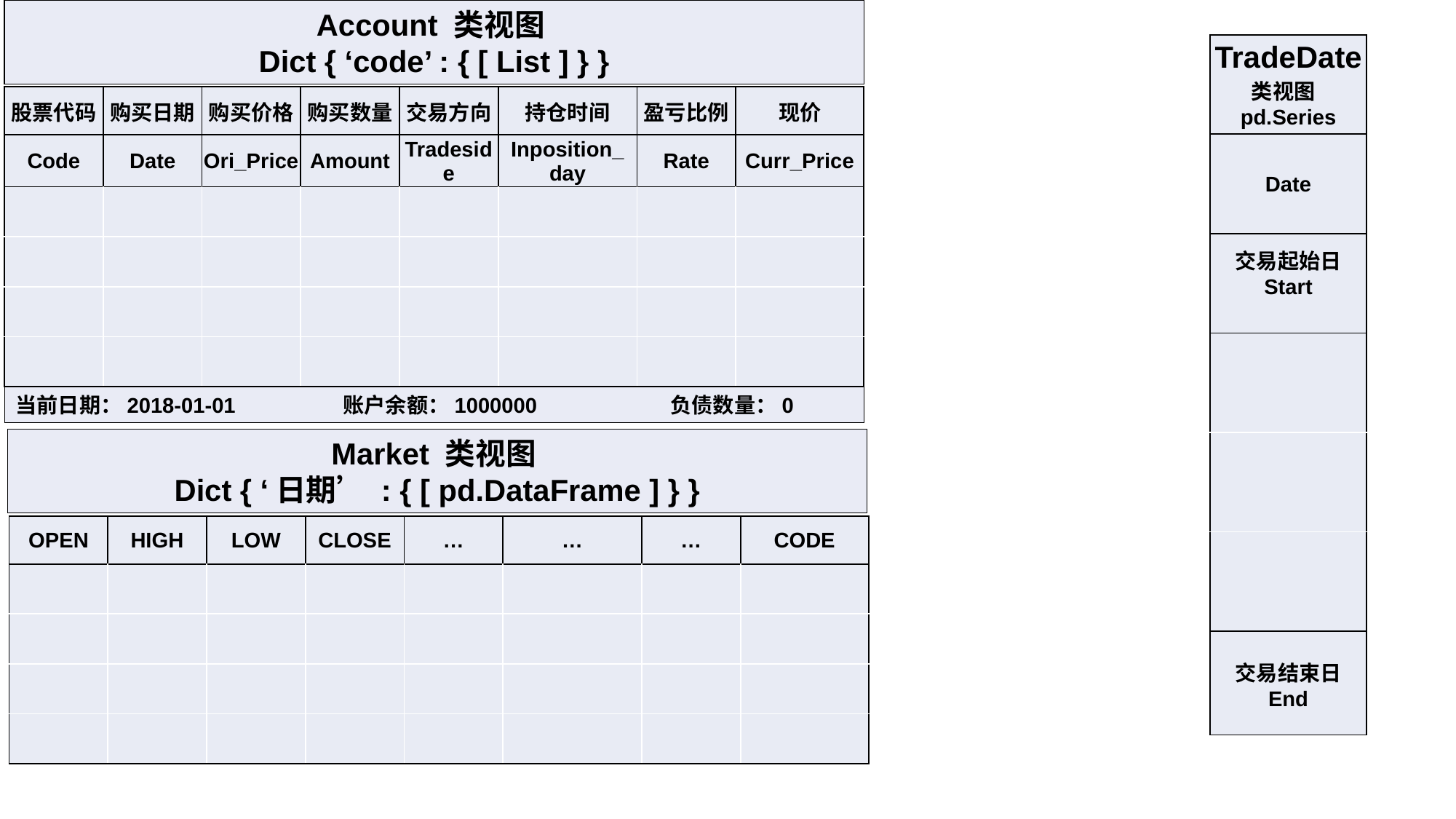

Account 类视图
Dict { ‘code’ : { [ List ] } }
| TradeDate 类视图 pd.Series |
| --- |
| Date |
| 交易起始日 Start |
|  |
|  |
|  |
| 交易结束日 End |
| 股票代码 | 购买日期 | 购买价格 | 购买数量 | 交易方向 | 持仓时间 | 盈亏比例 | 现价 |
| --- | --- | --- | --- | --- | --- | --- | --- |
| Code | Date | Ori\_Price | Amount | Tradeside | Inposition\_ day | Rate | Curr\_Price |
|  |  |  |  |  |  |  |  |
|  |  |  |  |  |  |  |  |
|  |  |  |  |  |  |  |  |
|  |  |  |  |  |  |  |  |
当前日期：2018-01-01	账户余额：1000000		负债数量：0
Market 类视图
Dict { ‘日期’ : { [ pd.DataFrame ] } }
| OPEN | HIGH | LOW | CLOSE | … | … | … | CODE |
| --- | --- | --- | --- | --- | --- | --- | --- |
|  |  |  |  |  |  |  |  |
|  |  |  |  |  |  |  |  |
|  |  |  |  |  |  |  |  |
|  |  |  |  |  |  |  |  |